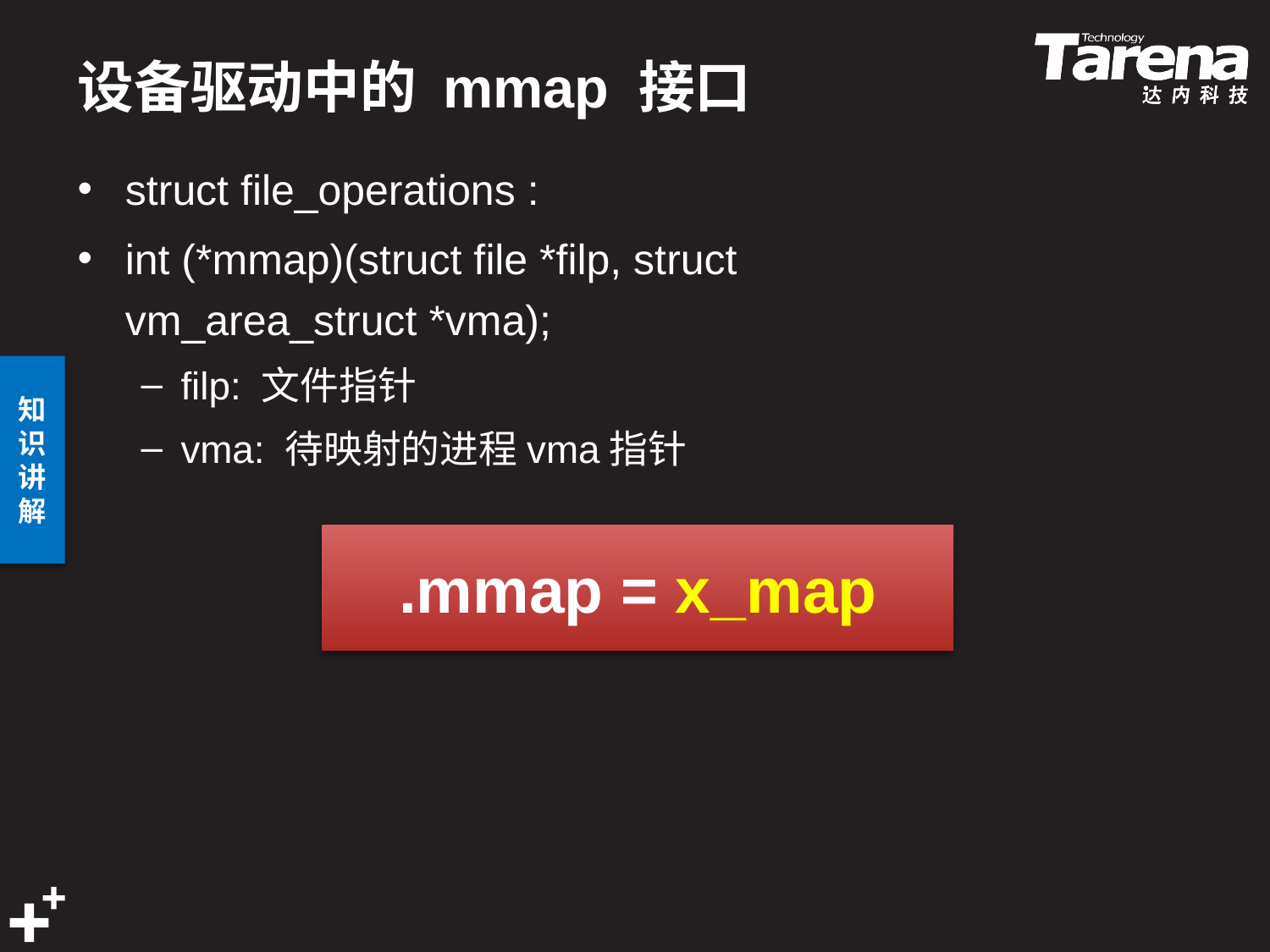

# 设备驱动中的 mmap 接口
struct file_operations :
int (*mmap)(struct file *filp, struct 				vm_area_struct *vma);
filp: 文件指针
vma: 待映射的进程vma指针

.mmap = x_map